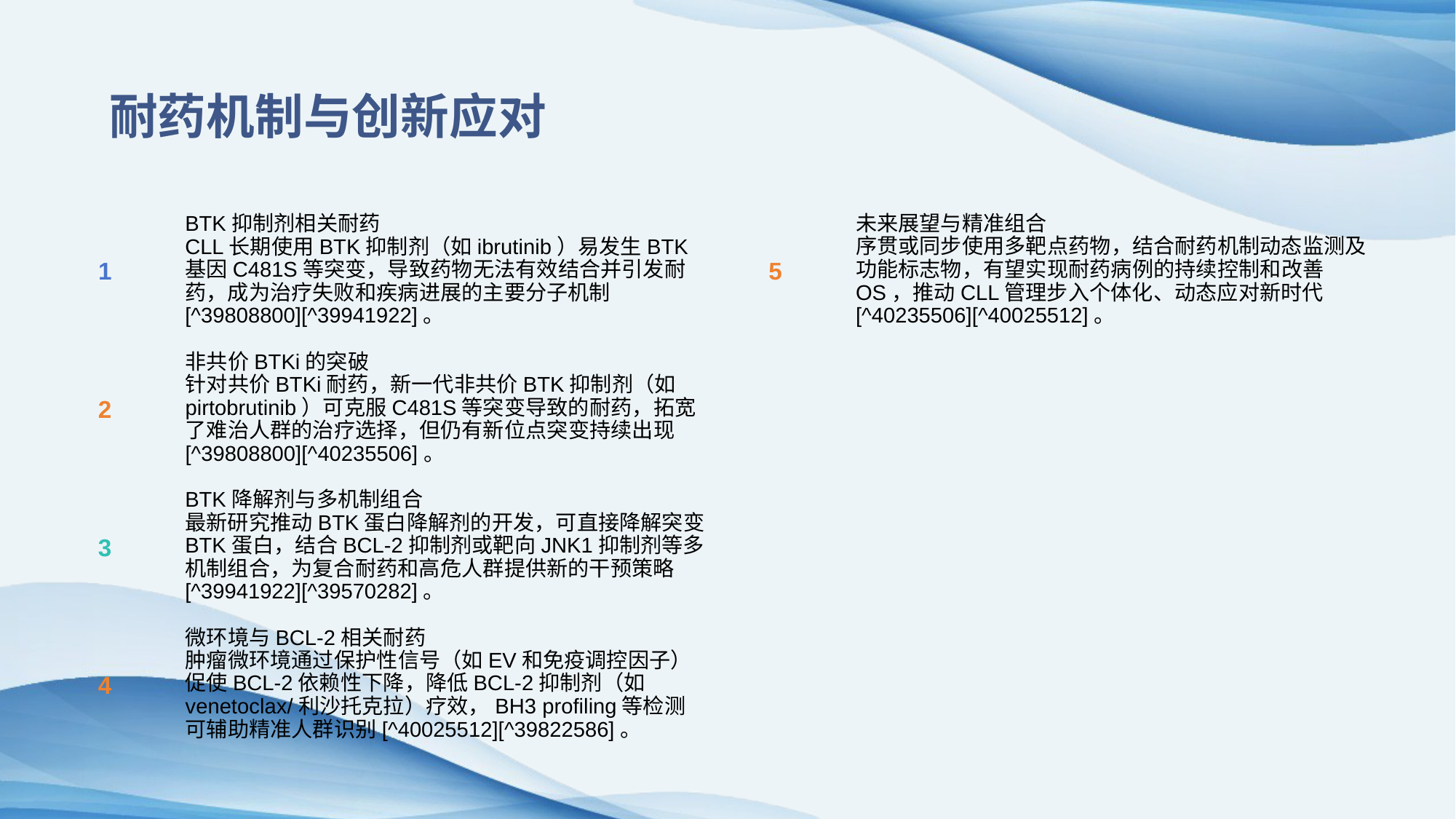

耐药机制与创新应对
5
未来展望与精准组合
序贯或同步使用多靶点药物，结合耐药机制动态监测及功能标志物，有望实现耐药病例的持续控制和改善OS，推动CLL管理步入个体化、动态应对新时代[^40235506][^40025512]。
1
BTK抑制剂相关耐药
CLL长期使用BTK抑制剂（如ibrutinib）易发生BTK基因C481S等突变，导致药物无法有效结合并引发耐药，成为治疗失败和疾病进展的主要分子机制[^39808800][^39941922]。
2
非共价BTKi的突破
针对共价BTKi耐药，新一代非共价BTK抑制剂（如pirtobrutinib）可克服C481S等突变导致的耐药，拓宽了难治人群的治疗选择，但仍有新位点突变持续出现[^39808800][^40235506]。
BTK降解剂与多机制组合
最新研究推动BTK蛋白降解剂的开发，可直接降解突变BTK蛋白，结合BCL-2抑制剂或靶向JNK1抑制剂等多机制组合，为复合耐药和高危人群提供新的干预策略[^39941922][^39570282]。
3
4
微环境与BCL-2相关耐药
肿瘤微环境通过保护性信号（如EV和免疫调控因子）促使BCL-2依赖性下降，降低BCL-2抑制剂（如venetoclax/利沙托克拉）疗效，BH3 profiling等检测可辅助精准人群识别[^40025512][^39822586]。